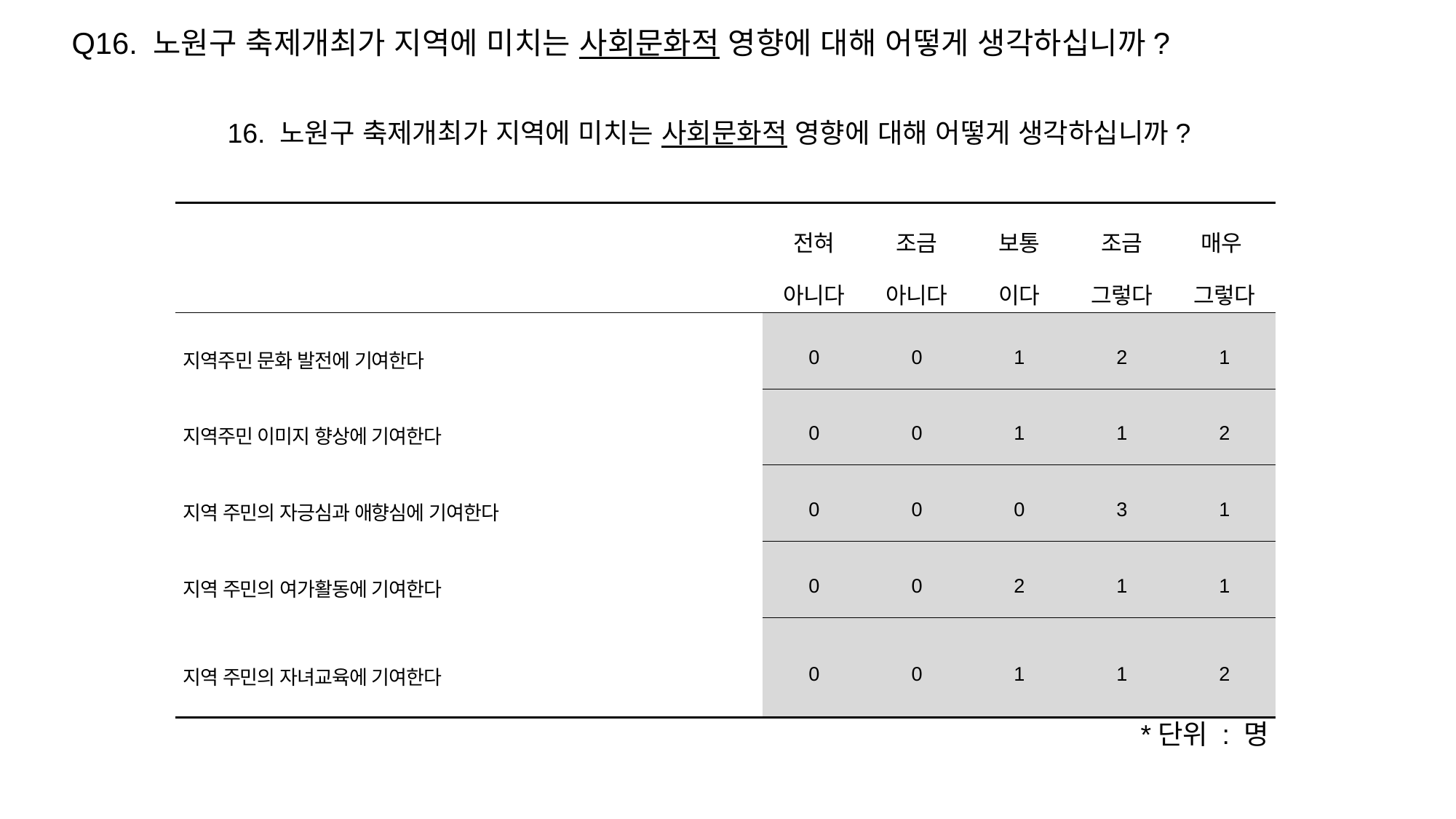

Q16. 노원구 축제개최가 지역에 미치는 사회문화적 영향에 대해 어떻게 생각하십니까?
16. 노원구 축제개최가 지역에 미치는 사회문화적 영향에 대해 어떻게 생각하십니까?
|  | 전혀 아니다 | 조금 아니다 | 보통 이다 | 조금 그렇다 | 매우 그렇다 |
| --- | --- | --- | --- | --- | --- |
| 지역주민 문화 발전에 기여한다 | 0 | 0 | 1 | 2 | 1 |
| 지역주민 이미지 향상에 기여한다 | 0 | 0 | 1 | 1 | 2 |
| 지역 주민의 자긍심과 애향심에 기여한다 | 0 | 0 | 0 | 3 | 1 |
| 지역 주민의 여가활동에 기여한다 | 0 | 0 | 2 | 1 | 1 |
| 지역 주민의 자녀교육에 기여한다 | 0 | 0 | 1 | 1 | 2 |
*단위 : 명